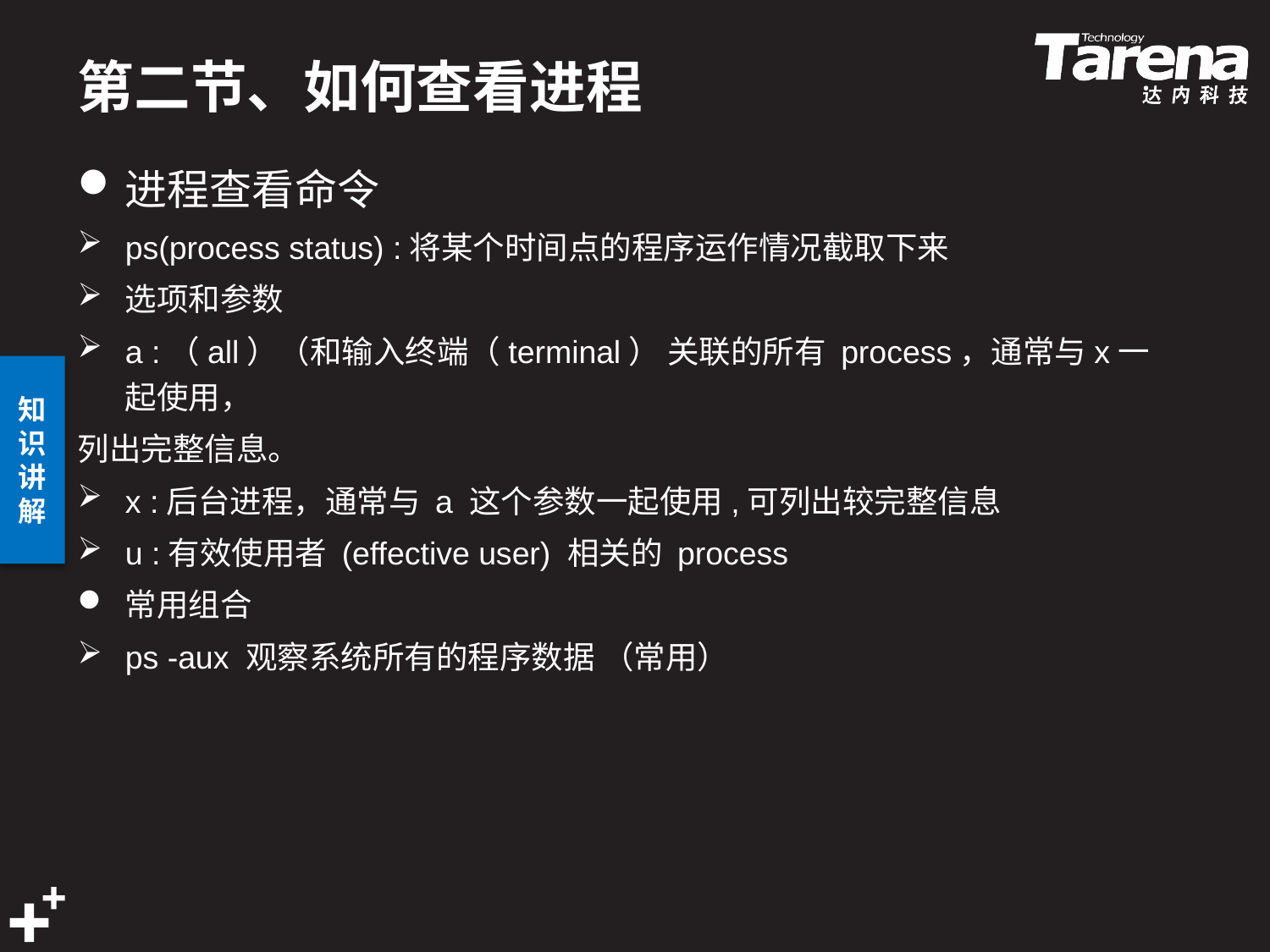

# 第二节、如何查看进程
进程查看命令
ps(process status) :将某个时间点的程序运作情况截取下来
选项和参数
a :（all）（和输入终端（terminal） 关联的所有 process，通常与x一起使用，
列出完整信息。
x :后台进程，通常与 a 这个参数一起使用,可列出较完整信息
u :有效使用者 (effective user) 相关的 process
常用组合
ps -aux 观察系统所有的程序数据 （常用）

